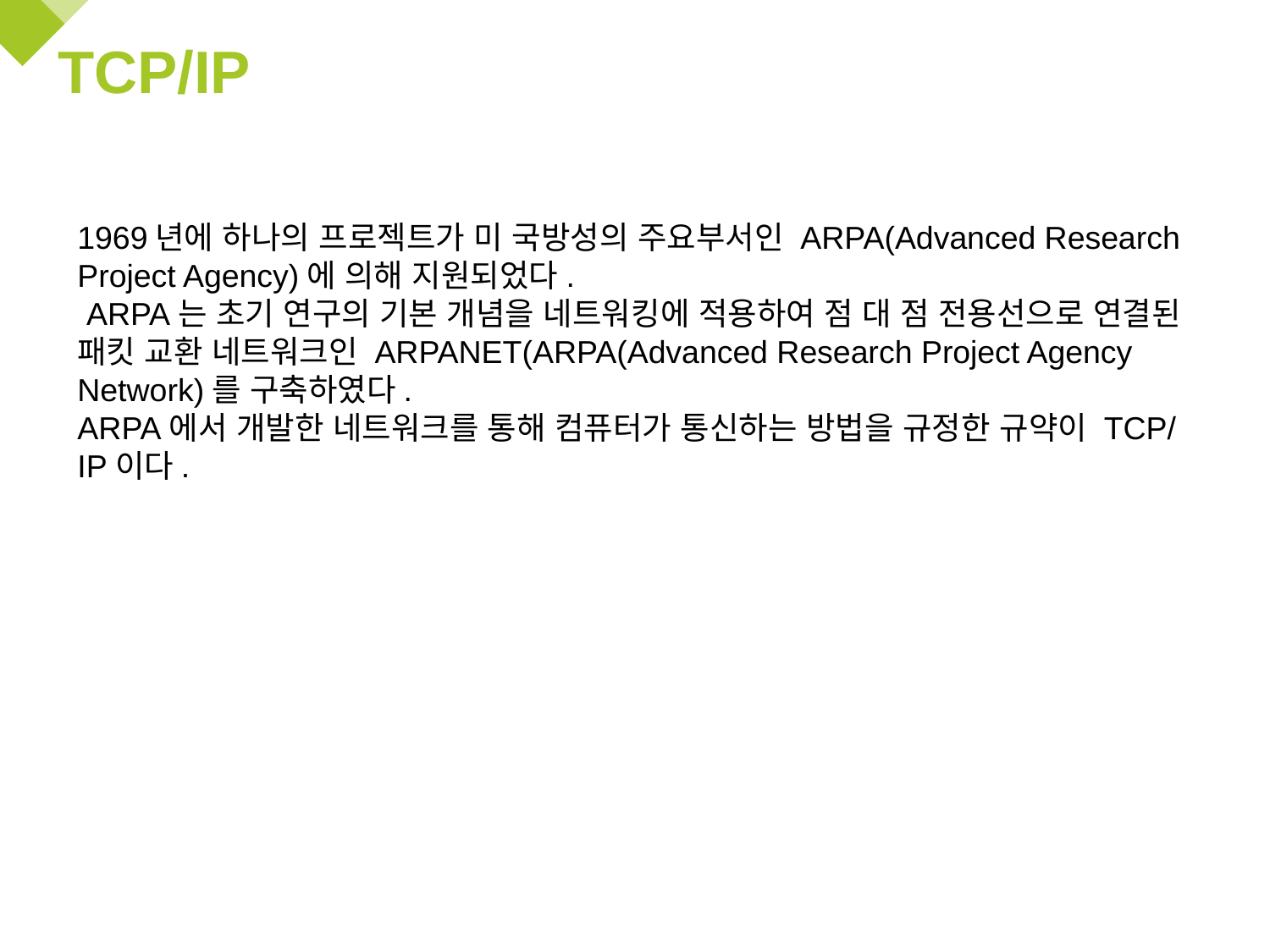

# TCP/IP
1969년에 하나의 프로젝트가 미 국방성의 주요부서인 ARPA(Advanced Research Project Agency)에 의해 지원되었다.
 ARPA는 초기 연구의 기본 개념을 네트워킹에 적용하여 점 대 점 전용선으로 연결된 패킷 교환 네트워크인 ARPANET(ARPA(Advanced Research Project Agency Network)를 구축하였다.
ARPA에서 개발한 네트워크를 통해 컴퓨터가 통신하는 방법을 규정한 규약이 TCP/IP이다.